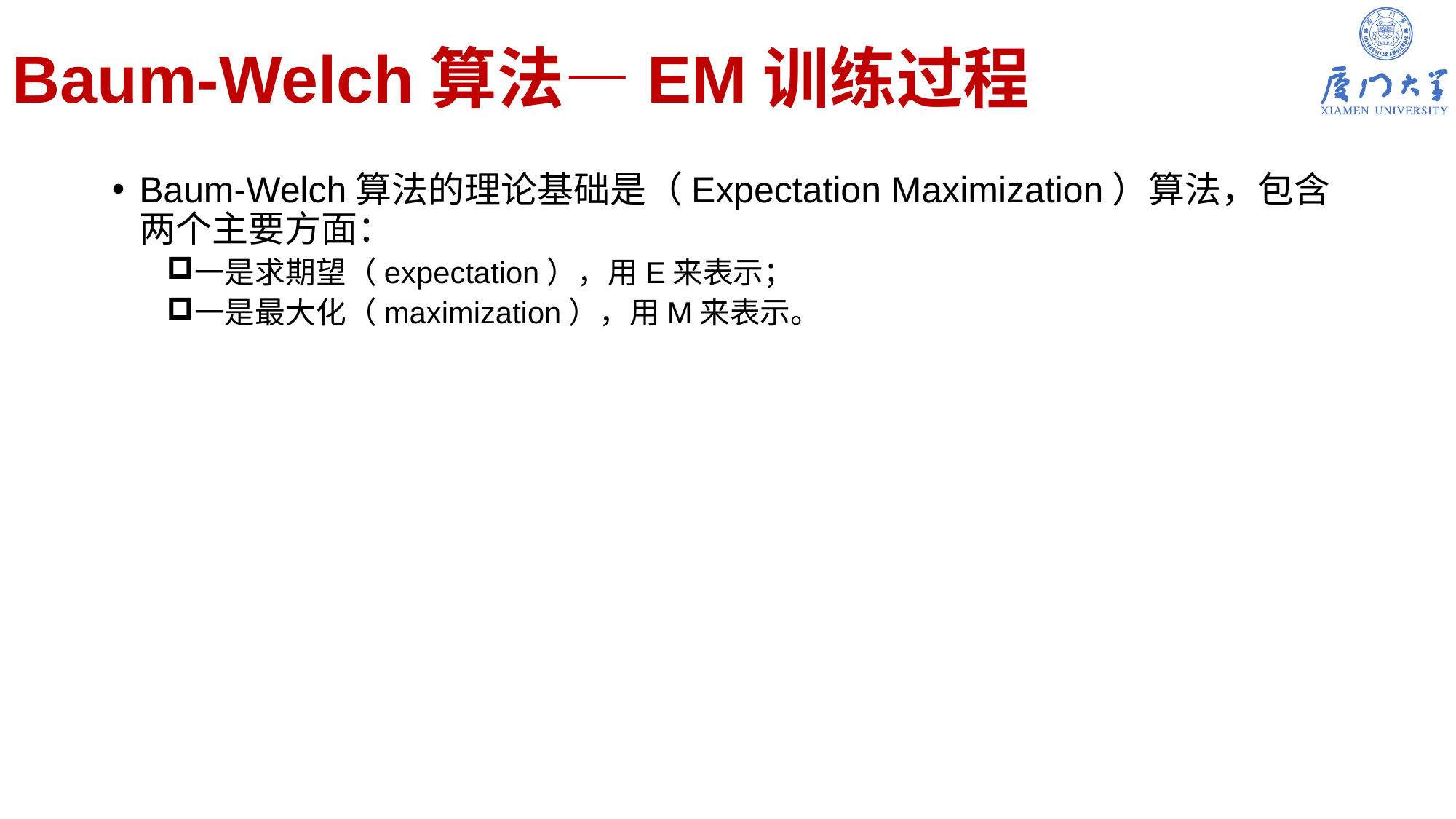

# Baum-Welch算法—EM训练过程
Baum-Welch算法的理论基础是（Expectation Maximization）算法，包含两个主要方面：
一是求期望（expectation），用E来表示；
一是最大化（maximization），用M来表示。